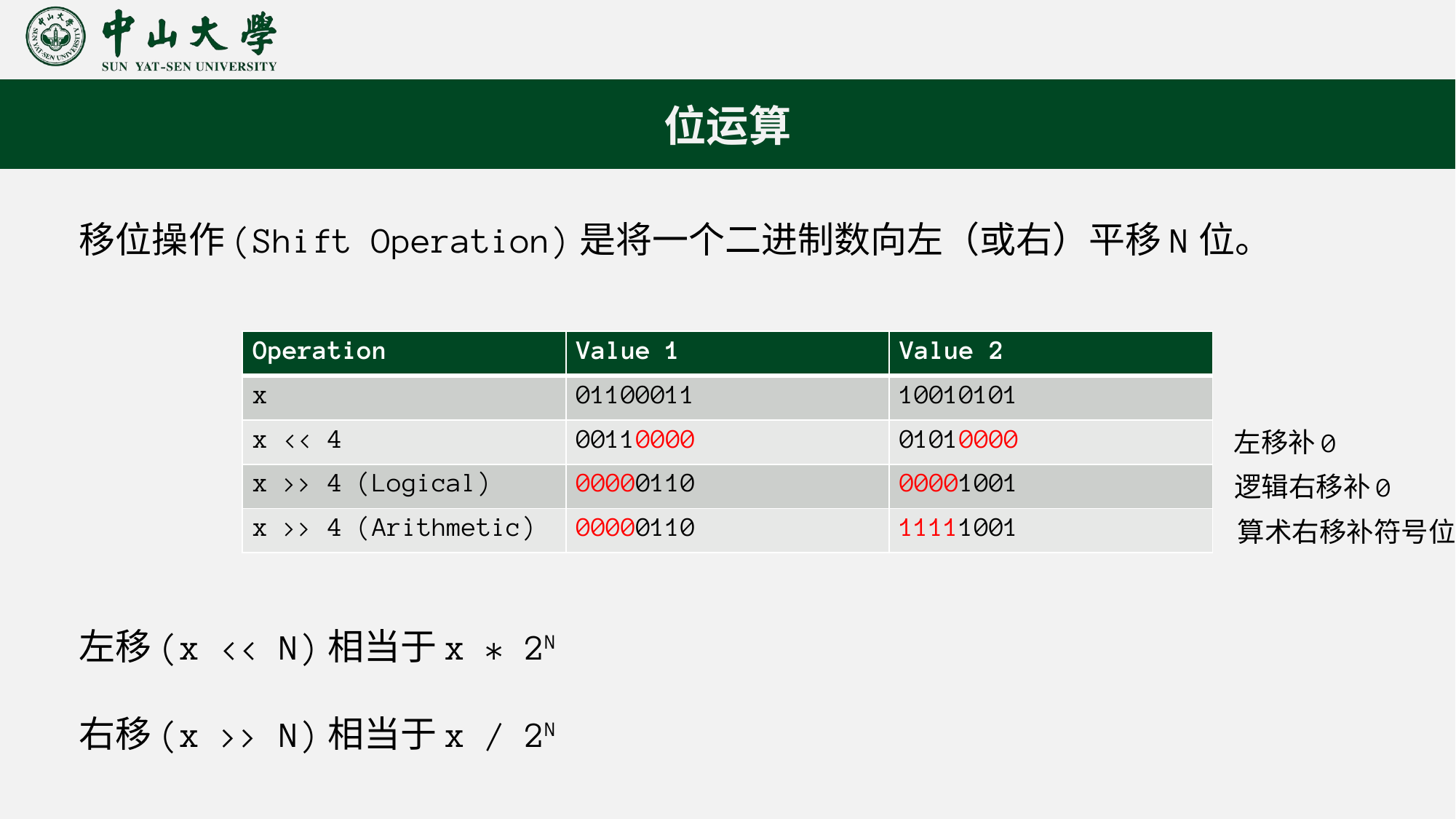

位运算
移位操作(Shift Operation)是将一个二进制数向左（或右）平移N位。
| Operation | Value 1 | Value 2 |
| --- | --- | --- |
| x | 01100011 | 10010101 |
| x << 4 | 00110000 | 01010000 |
| x >> 4 (Logical) | 00000110 | 00001001 |
| x >> 4 (Arithmetic) | 00000110 | 11111001 |
左移补0
逻辑右移补0
算术右移补符号位
左移(x << N)相当于x * 2N
右移(x >> N)相当于x / 2N